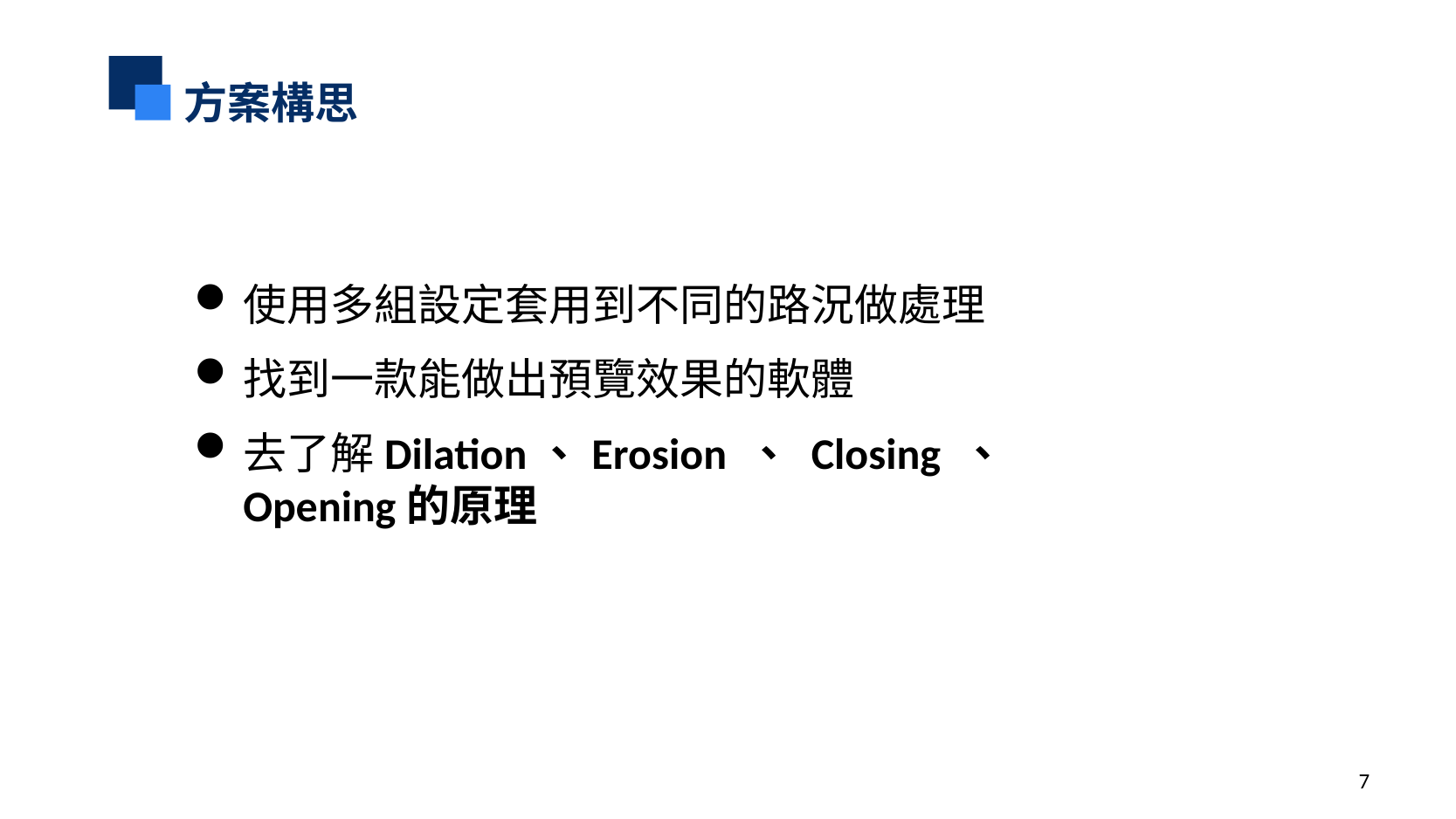

方案構思

使用多組設定套用到不同的路況做處理
找到一款能做出預覽效果的軟體
去了解Dilation、Erosion 、 Closing 、 Opening的原理
7